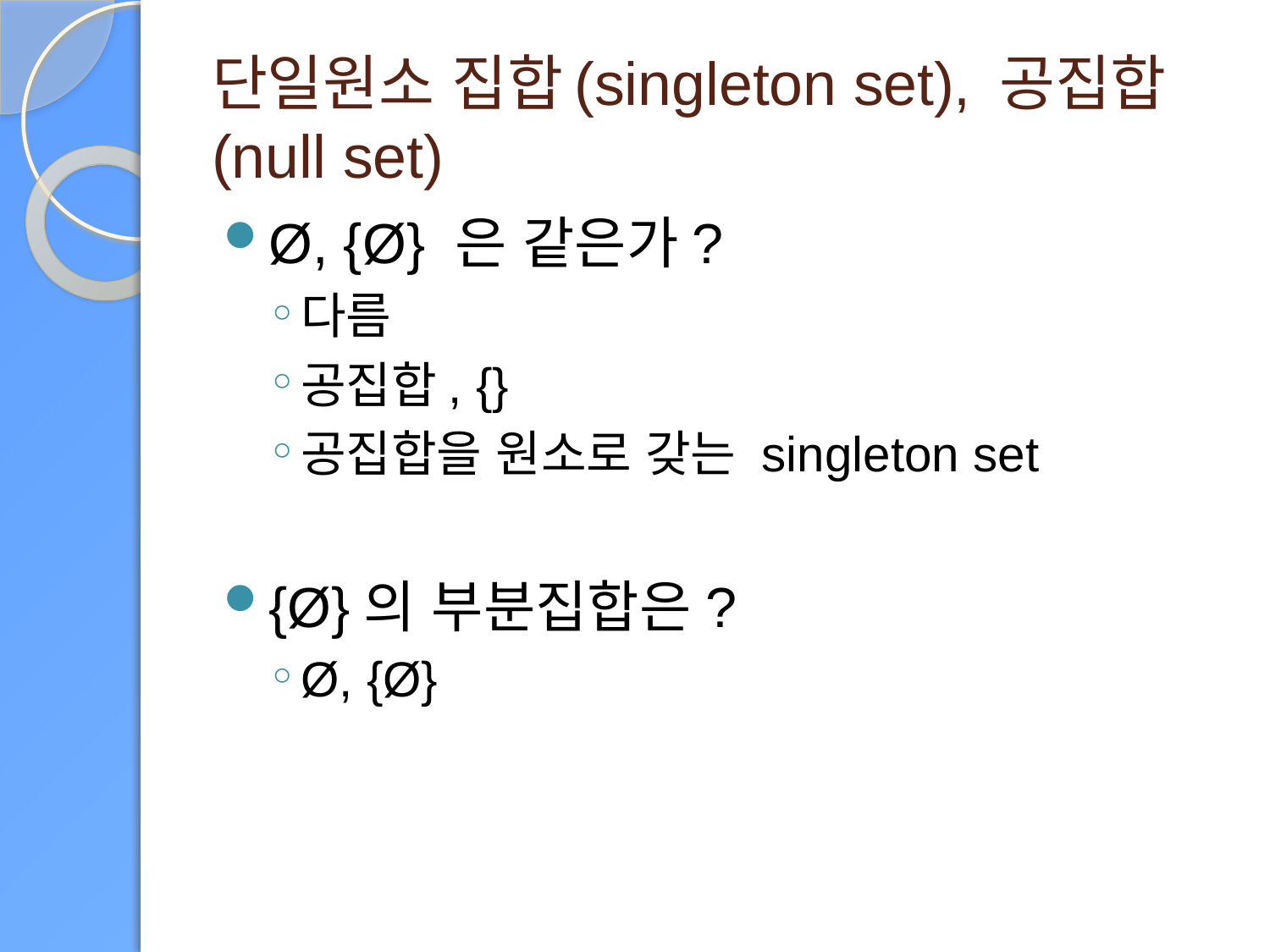

# 단일원소 집합(singleton set), 공집합(null set)
Ø, {Ø} 은 같은가?
다름
공집합, {}
공집합을 원소로 갖는 singleton set

{Ø}의 부분집합은?
Ø, {Ø}